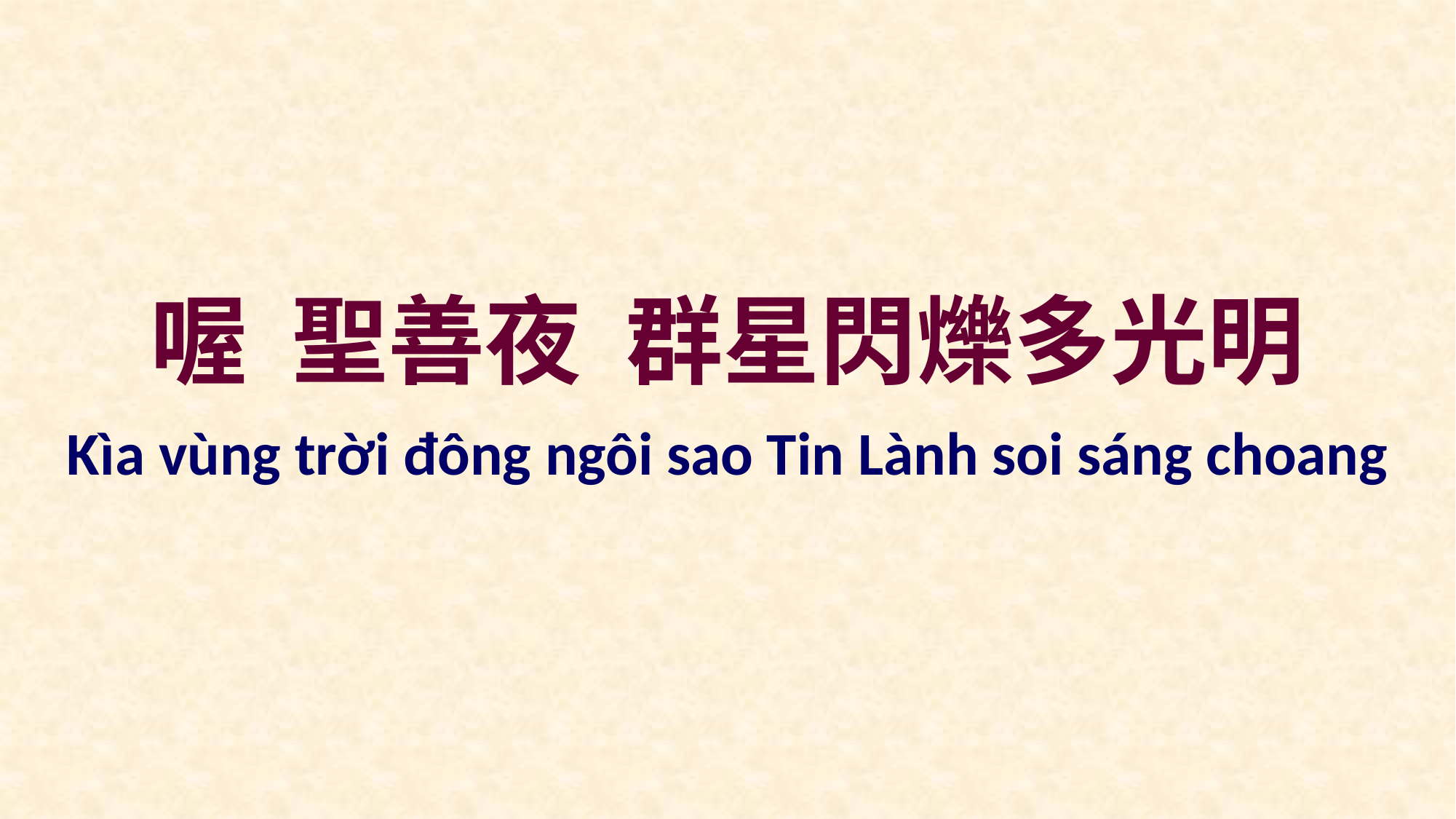

喔  聖善夜  群星閃爍多光明
Kìa vùng trời đông ngôi sao Tin Lành soi sáng choang